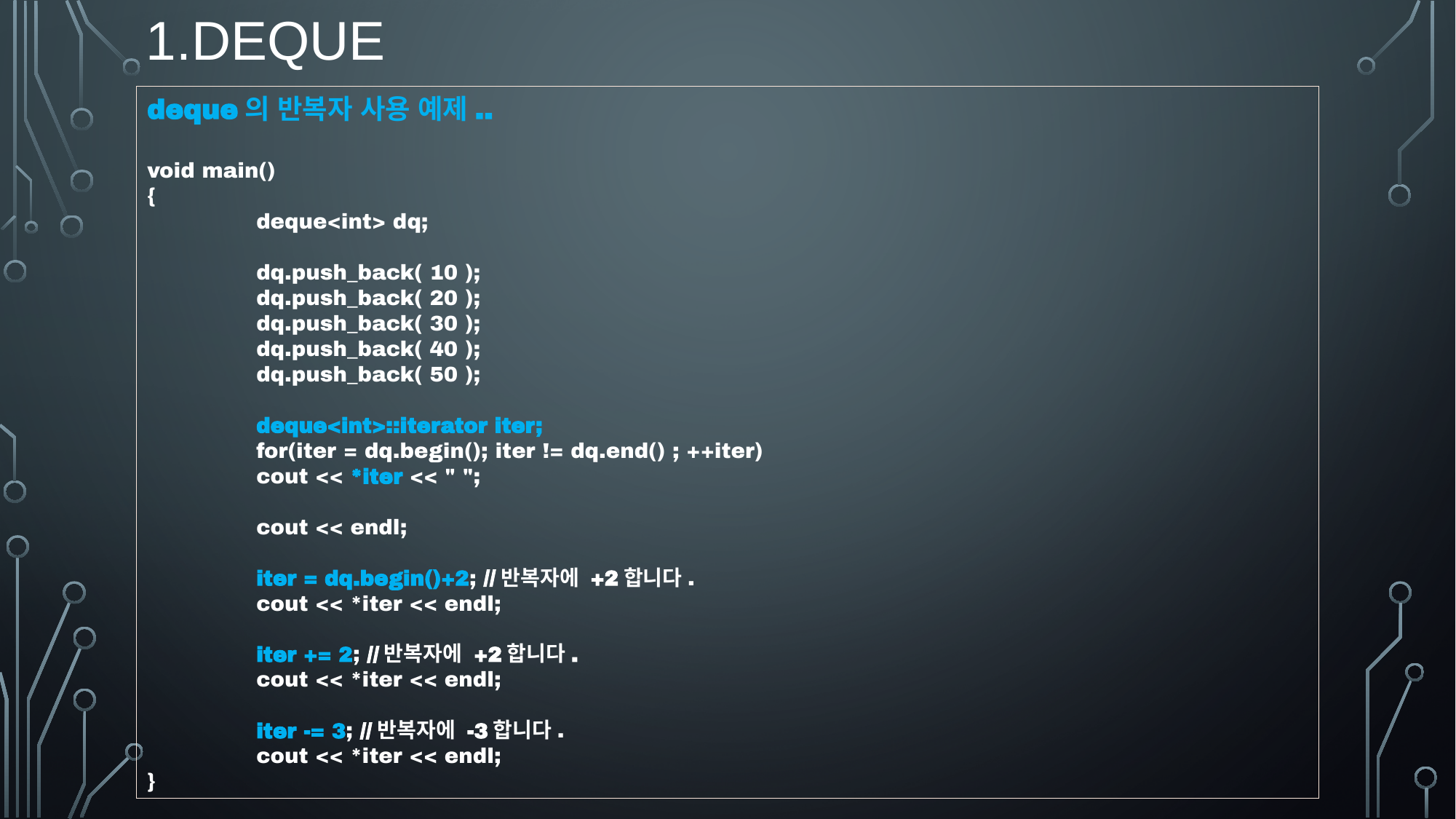

# 1.deque
deque의 반복자 사용 예제..

void main()
{
    	deque<int> dq;

    	dq.push_back( 10 );
    	dq.push_back( 20 );
    	dq.push_back( 30 );
    	dq.push_back( 40 );
    	dq.push_back( 50 );

    	deque<int>::iterator iter;
    	for(iter = dq.begin(); iter != dq.end() ; ++iter)
        	cout << *iter << " ";

	cout << endl;

    	iter = dq.begin()+2; //반복자에 +2합니다.
    	cout << *iter << endl;

   	iter += 2; //반복자에 +2합니다.
    	cout << *iter << endl;

    	iter -= 3; //반복자에 -3합니다.
    	cout << *iter << endl;
}